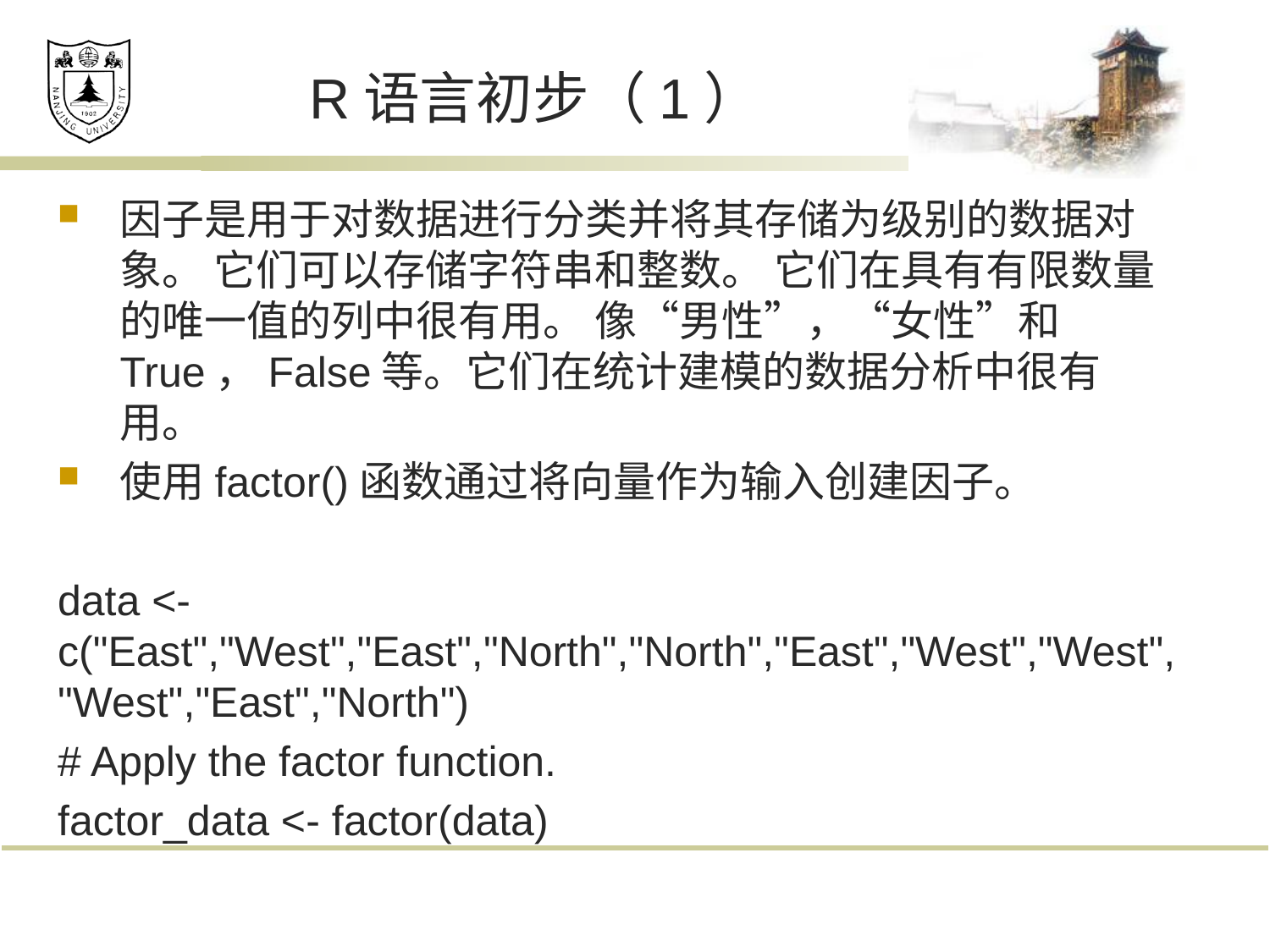

# R语言初步（1）
因子是用于对数据进行分类并将其存储为级别的数据对象。 它们可以存储字符串和整数。 它们在具有有限数量的唯一值的列中很有用。 像“男性”，“女性”和True，False等。它们在统计建模的数据分析中很有用。
使用factor()函数通过将向量作为输入创建因子。

data <- c("East","West","East","North","North","East","West","West","West","East","North")
# Apply the factor function.
factor_data <- factor(data)